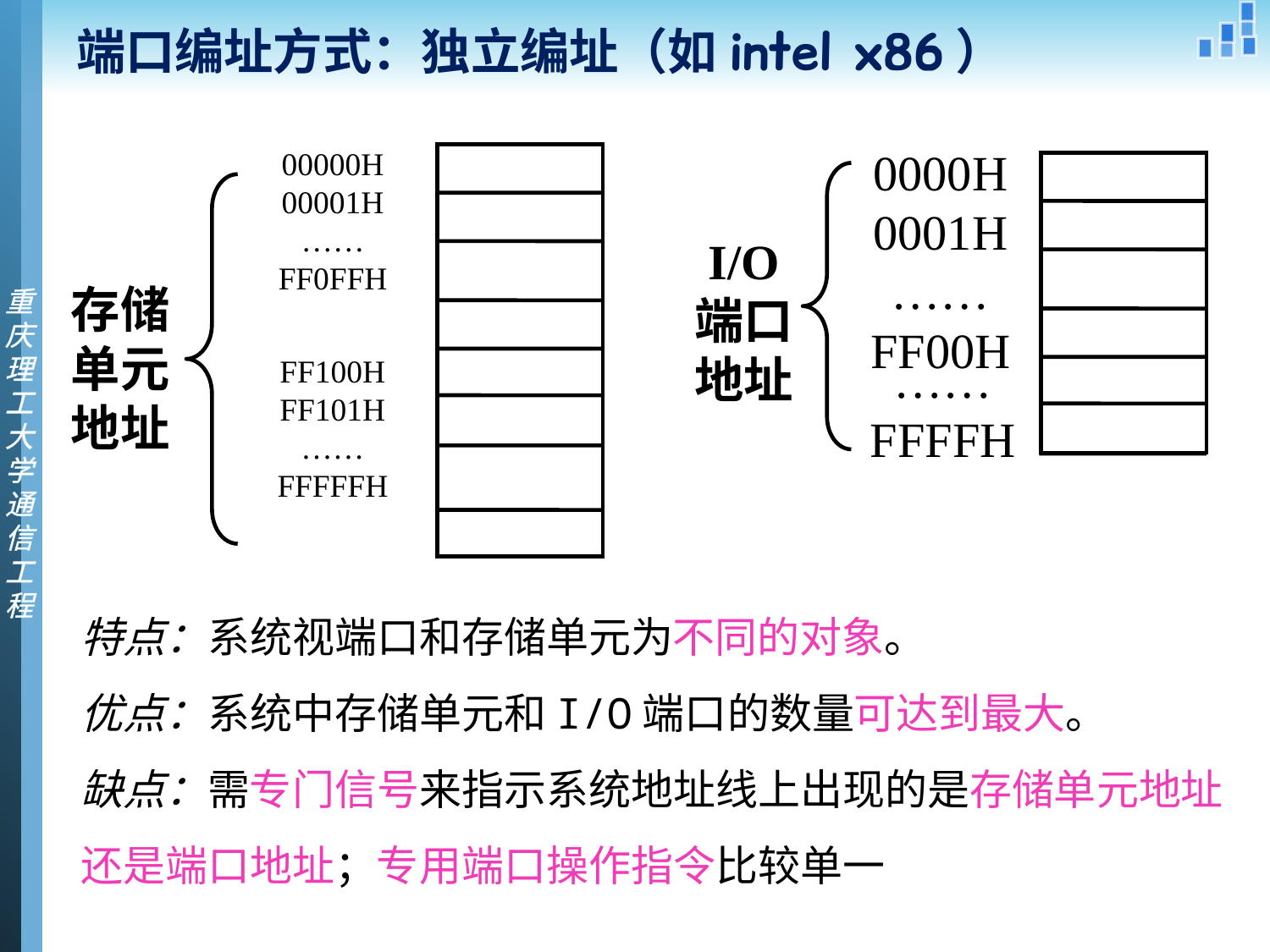

# 端口编址方式：独立编址（如intel x86）

0000H
0001H
……
FF00H
00000H
00001H
……
FF0FFH

I/O
端口
地址

存储单元地址

……
FFFFH
FF100H
FF101H
……
FFFFFH

特点：系统视端口和存储单元为不同的对象。
优点：系统中存储单元和I/O端口的数量可达到最大。
缺点：需专门信号来指示系统地址线上出现的是存储单元地址还是端口地址；专用端口操作指令比较单一
11